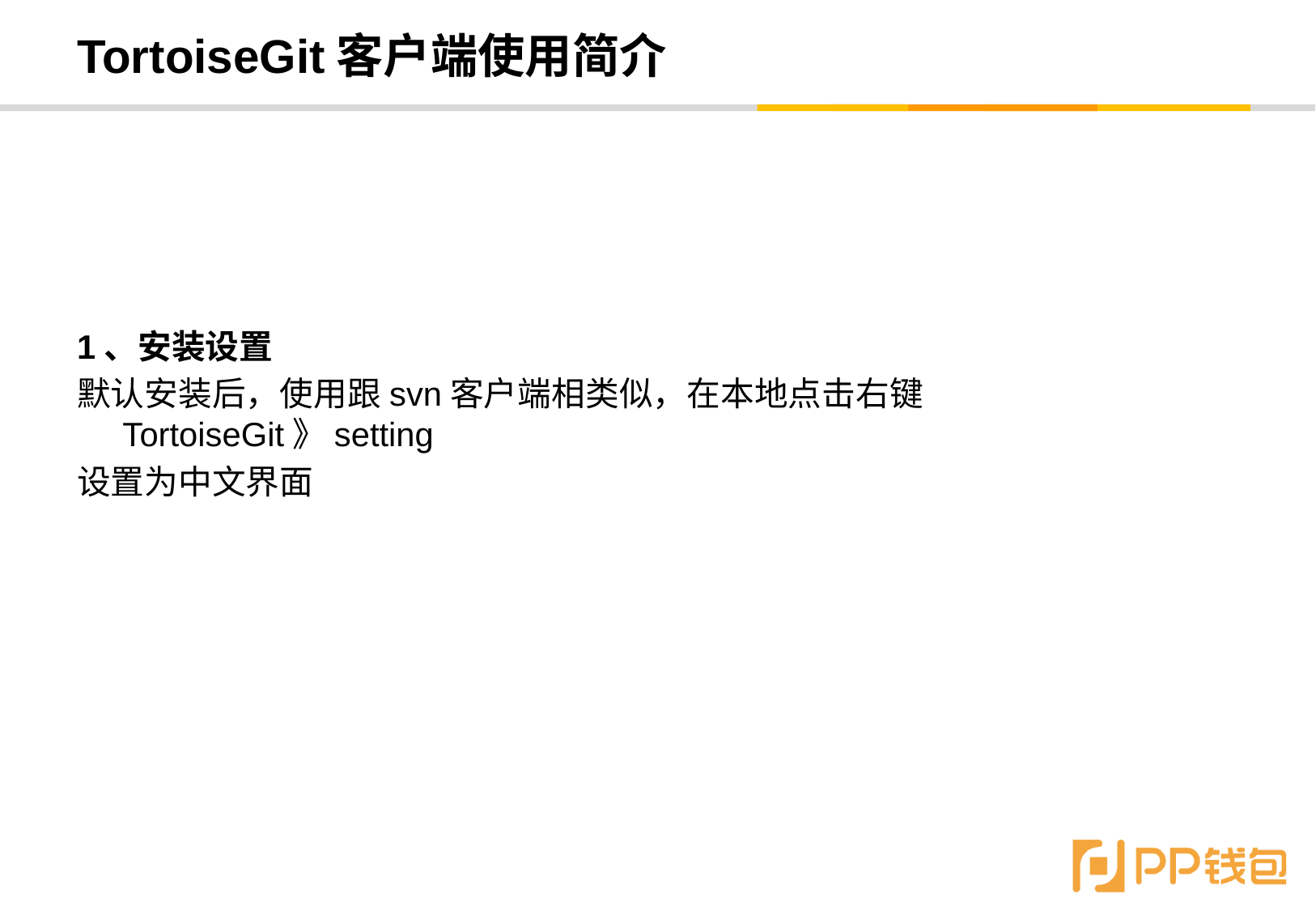

# TortoiseGit客户端使用简介

1、安装设置
默认安装后，使用跟svn客户端相类似，在本地点击右键TortoiseGit》setting
设置为中文界面